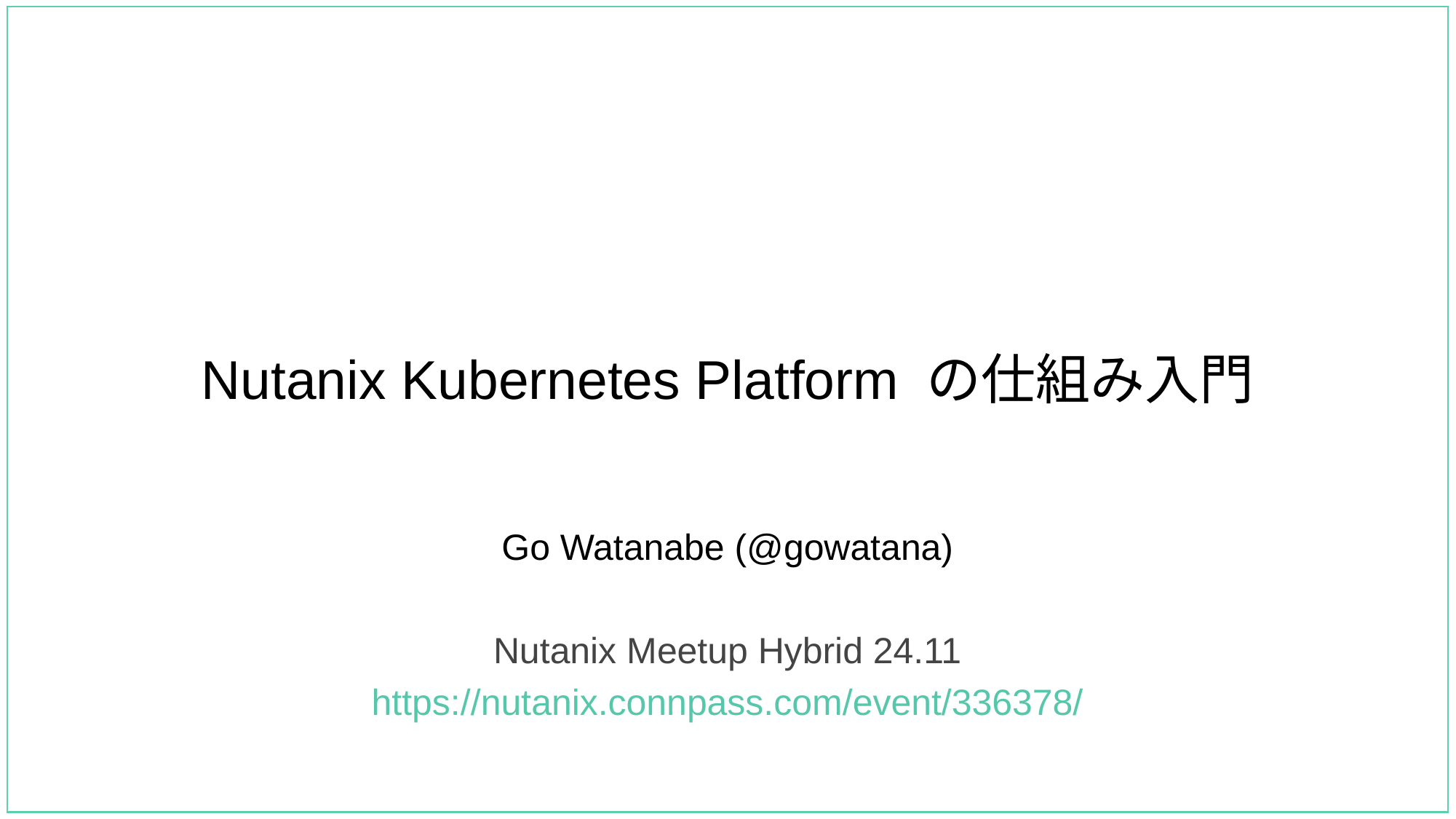

# Nutanix Kubernetes Platform の仕組み入門

Go Watanabe (@gowatana)

Nutanix Meetup Hybrid 24.11
https://nutanix.connpass.com/event/336378/